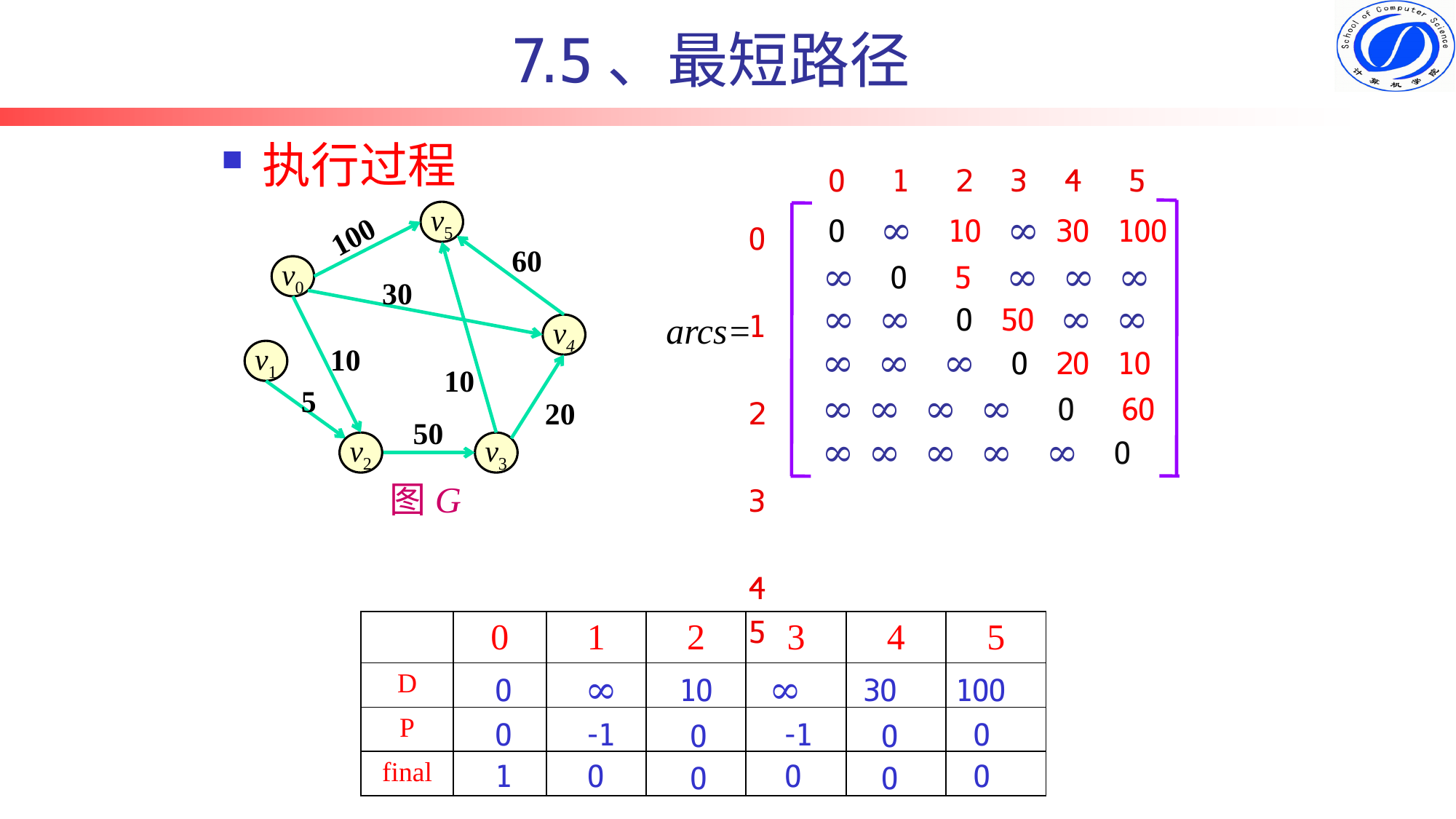

7.5、最短路径
执行过程
0     1     2    3    4     5
0    ∞    10   ∞  30   100
0    1    2    3    4
5
∞    0     5    ∞   ∞   ∞
∞   ∞     0   50   ∞   ∞
∞   ∞    ∞    0   20   10
∞  ∞   ∞   ∞     0     60
∞  ∞   ∞   ∞    ∞    0
arcs=
v5
100
60
v0
30
v4
10
v1
10
5
20
50
v2
v3
图G
|  | 0 | 1 | 2 | 3 | 4 | 5 |
| --- | --- | --- | --- | --- | --- | --- |
| D |  |  |  |  |  |  |
| P |  |  |  |  |  |  |
| final |  |  |  |  |  |  |
0
∞
10
∞
30
100
0
-1
-1
0
0
0
1
0
0
0
0
0